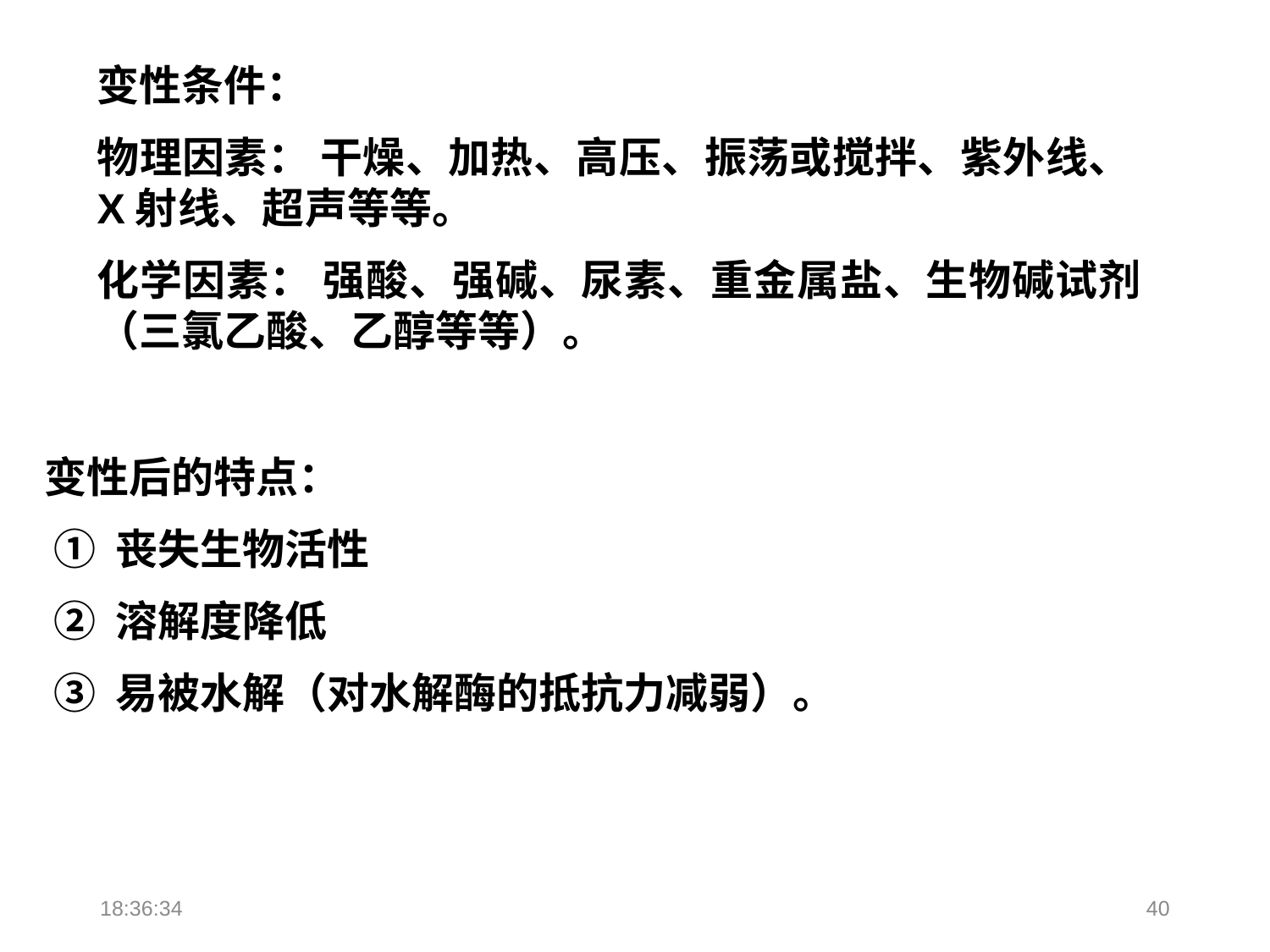

变性条件：
物理因素： 干燥、加热、高压、振荡或搅拌、紫外线、X射线、超声等等。
化学因素： 强酸、强碱、尿素、重金属盐、生物碱试剂（三氯乙酸、乙醇等等）。
变性后的特点：
 ① 丧失生物活性
 ② 溶解度降低
 ③ 易被水解（对水解酶的抵抗力减弱）。

18:36:34
40